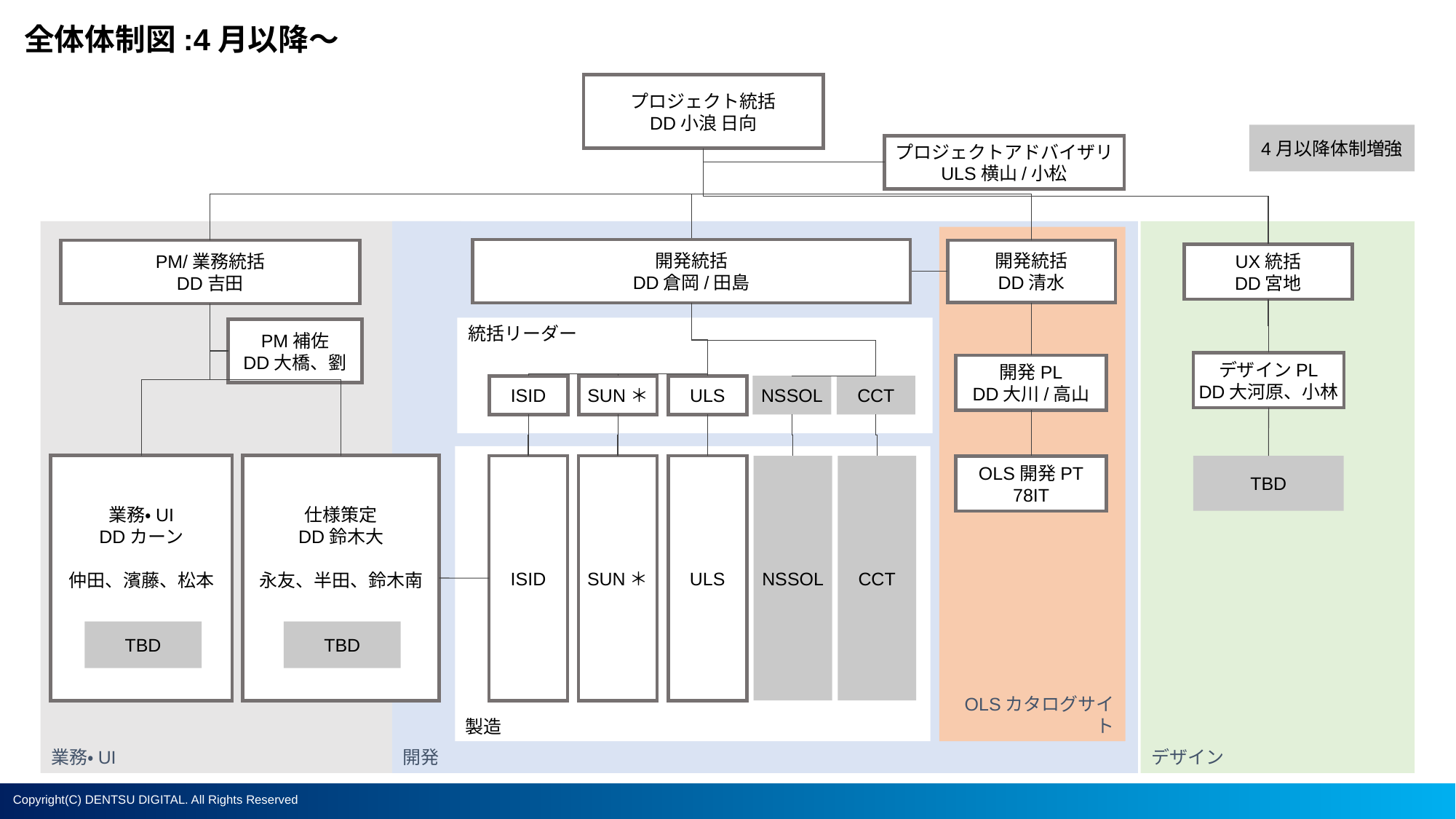

全体体制図:4月以降～
プロジェクト統括
DD小浪 日向
4月以降体制増強
プロジェクトアドバイザリ
ULS横山/小松
開発
デザイン
業務・UI
OLSカタログサイト
開発統括
DD倉岡/田島
PM/業務統括
DD吉田
開発統括
DD清水
UX統括
DD宮地
統括リーダー
PM補佐
DD大橋、劉
デザインPL
DD大河原、小林
開発PL
DD大川/高山
ISID
SUN＊
ULS
CCT
NSSOL
製造

業務・UI
DDカーン

仲田、濱藤、松本

仕様策定
DD鈴木大

永友、半田、鈴木南
ISID
SUN＊
ULS
CCT
NSSOL
TBD
OLS開発PT
78IT
TBD
TBD